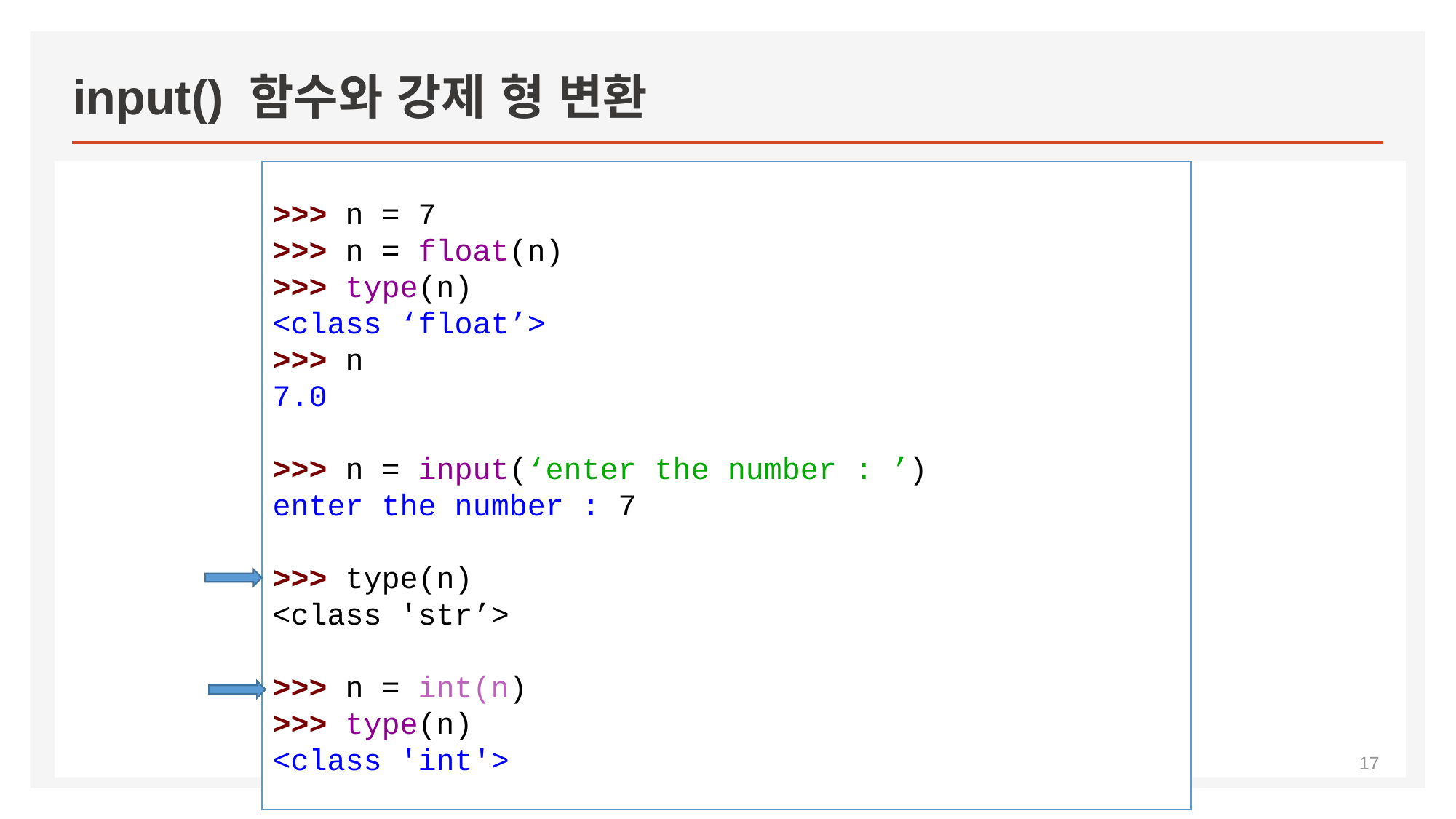

# input() 함수와 강제 형 변환
>>> n = 7
>>> n = float(n)
>>> type(n)
<class ‘float’>
>>> n
7.0

>>> n = input(‘enter the number : ’)
enter the number : 7

>>> type(n)
<class 'str’>

>>> n = int(n)
>>> type(n)
<class 'int'>

17